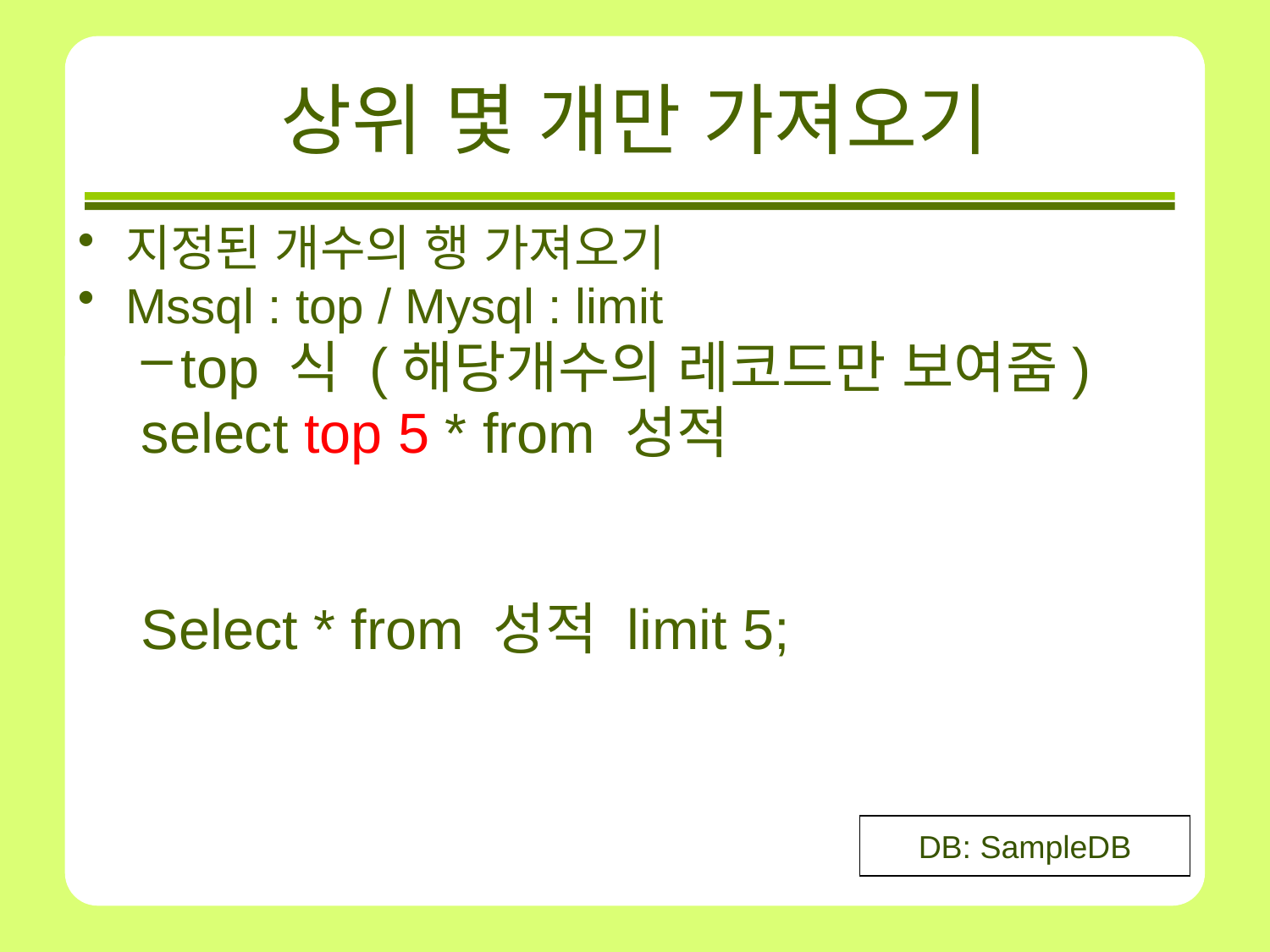

# 상위 몇 개만 가져오기
지정된 개수의 행 가져오기
Mssql : top / Mysql : limit
top 식 (해당개수의 레코드만 보여줌)
select top 5 * from 성적

Select * from 성적 limit 5;
DB: SampleDB